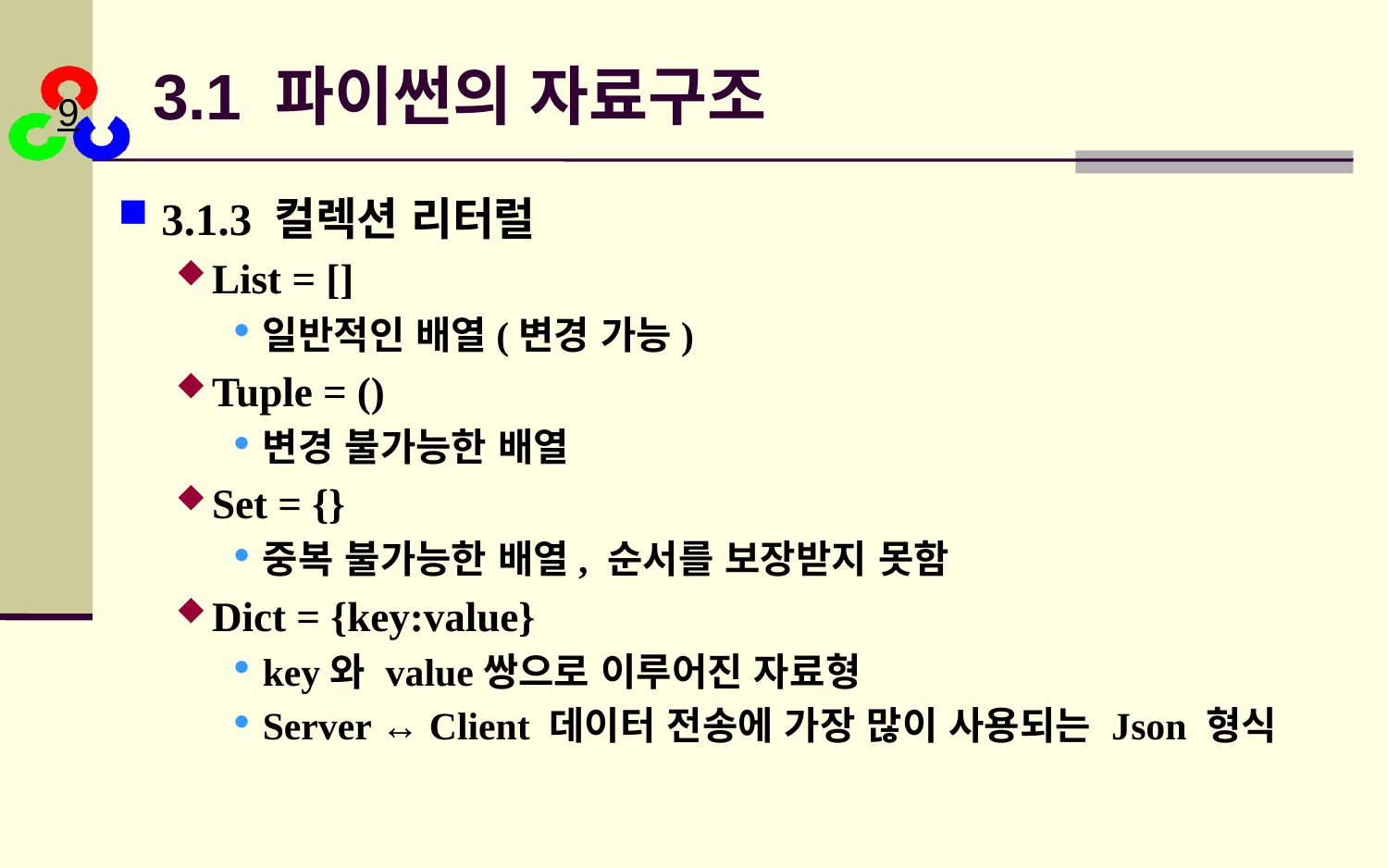

# 3.1 파이썬의 자료구조
3.1.3 컬렉션 리터럴
List = []
일반적인 배열(변경 가능)
Tuple = ()
변경 불가능한 배열
Set = {}
중복 불가능한 배열, 순서를 보장받지 못함
Dict = {key:value}
key와 value쌍으로 이루어진 자료형
Server ↔ Client 데이터 전송에 가장 많이 사용되는 Json 형식